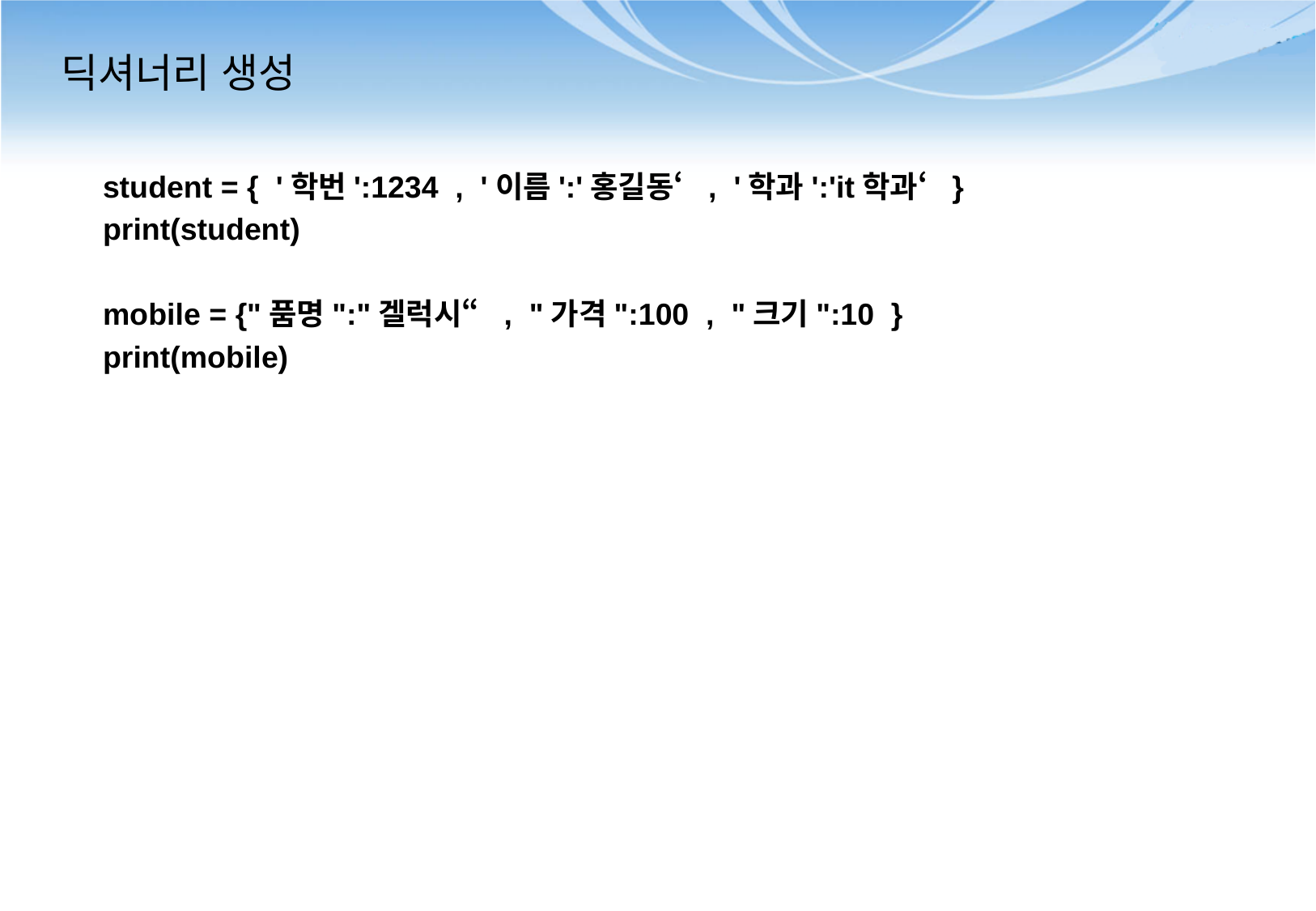

# 딕셔너리 생성
student = {  '학번':1234  ,  '이름':'홍길동‘  ,  '학과':'it학과‘  }
print(student)

mobile = {"품명":"겔럭시“  ,  "가격":100  ,  "크기":10  }
print(mobile)